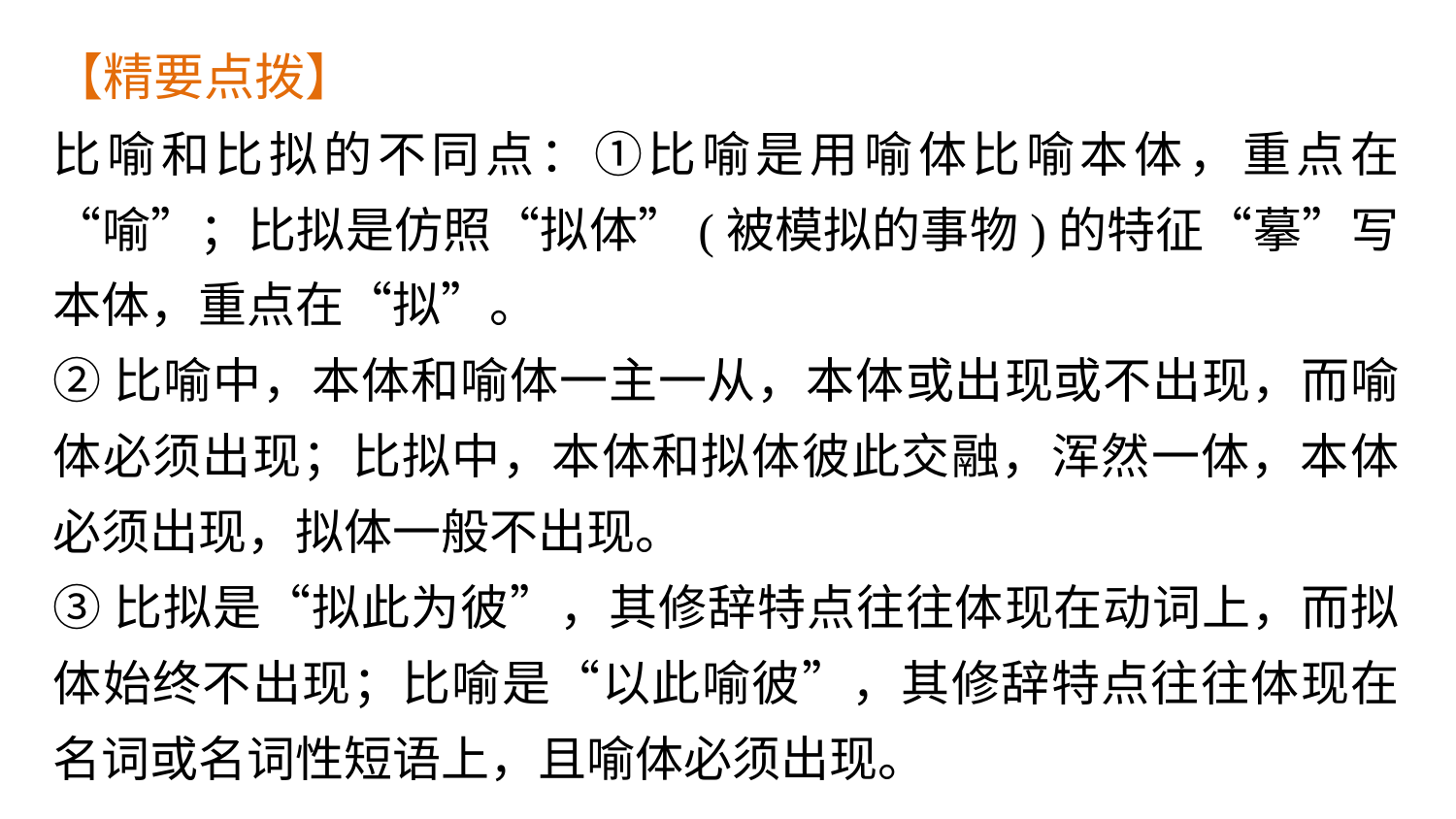

【精要点拨】
比喻和比拟的不同点：①比喻是用喻体比喻本体，重点在“喻”；比拟是仿照“拟体”(被模拟的事物)的特征“摹”写本体，重点在“拟”。
②比喻中，本体和喻体一主一从，本体或出现或不出现，而喻体必须出现；比拟中，本体和拟体彼此交融，浑然一体，本体必须出现，拟体一般不出现。
③比拟是“拟此为彼”，其修辞特点往往体现在动词上，而拟体始终不出现；比喻是“以此喻彼”，其修辞特点往往体现在名词或名词性短语上，且喻体必须出现。